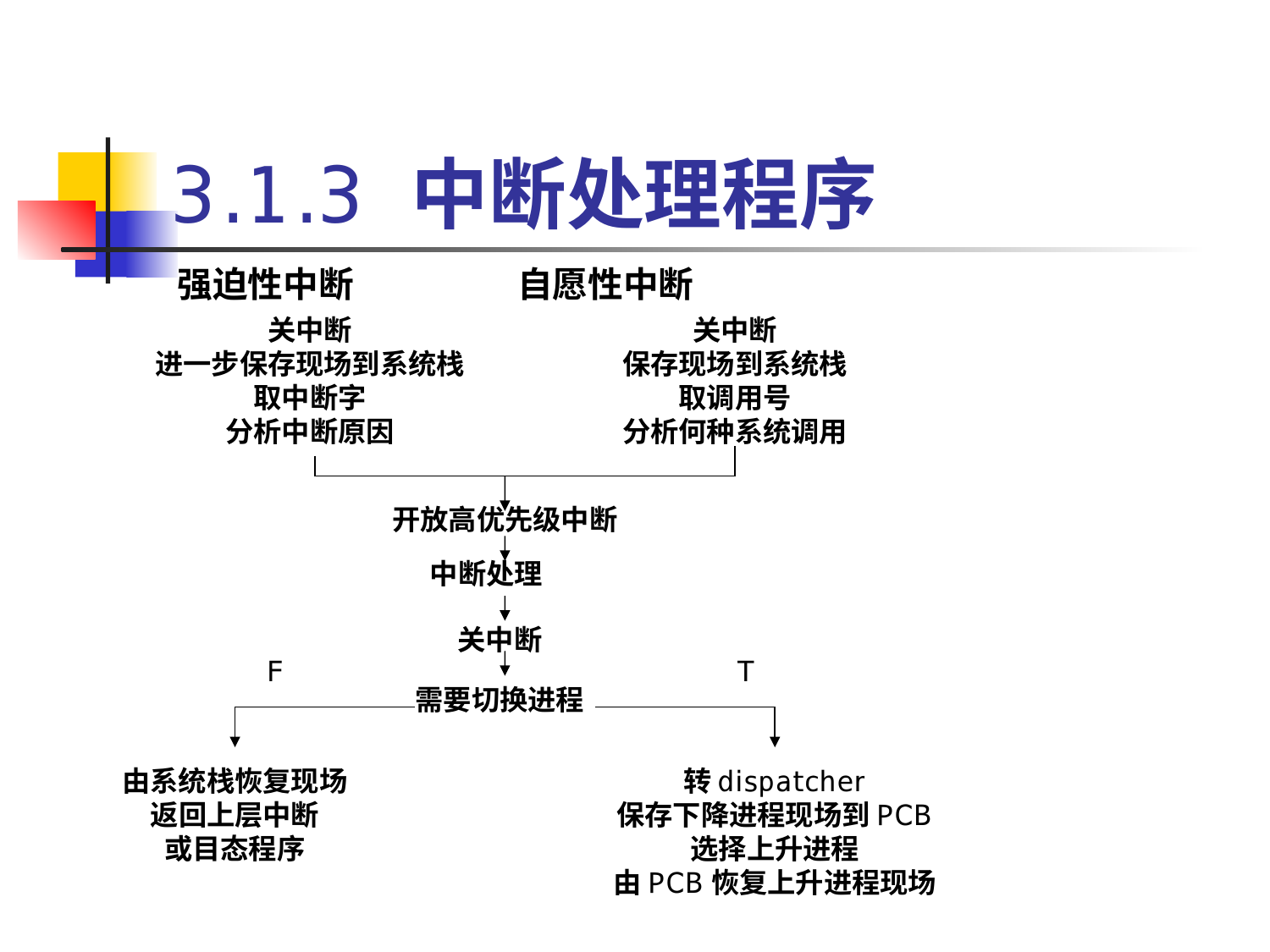

# 3.1.3 中断处理程序
强迫性中断
自愿性中断
关中断
进一步保存现场到系统栈
取中断字
分析中断原因
关中断
保存现场到系统栈
取调用号
分析何种系统调用

开放高优先级中断

         中断处理

关中断
F
T

需要切换进程

由系统栈恢复现场
返回上层中断
或目态程序
转dispatcher
保存下降进程现场到PCB
选择上升进程
由PCB恢复上升进程现场